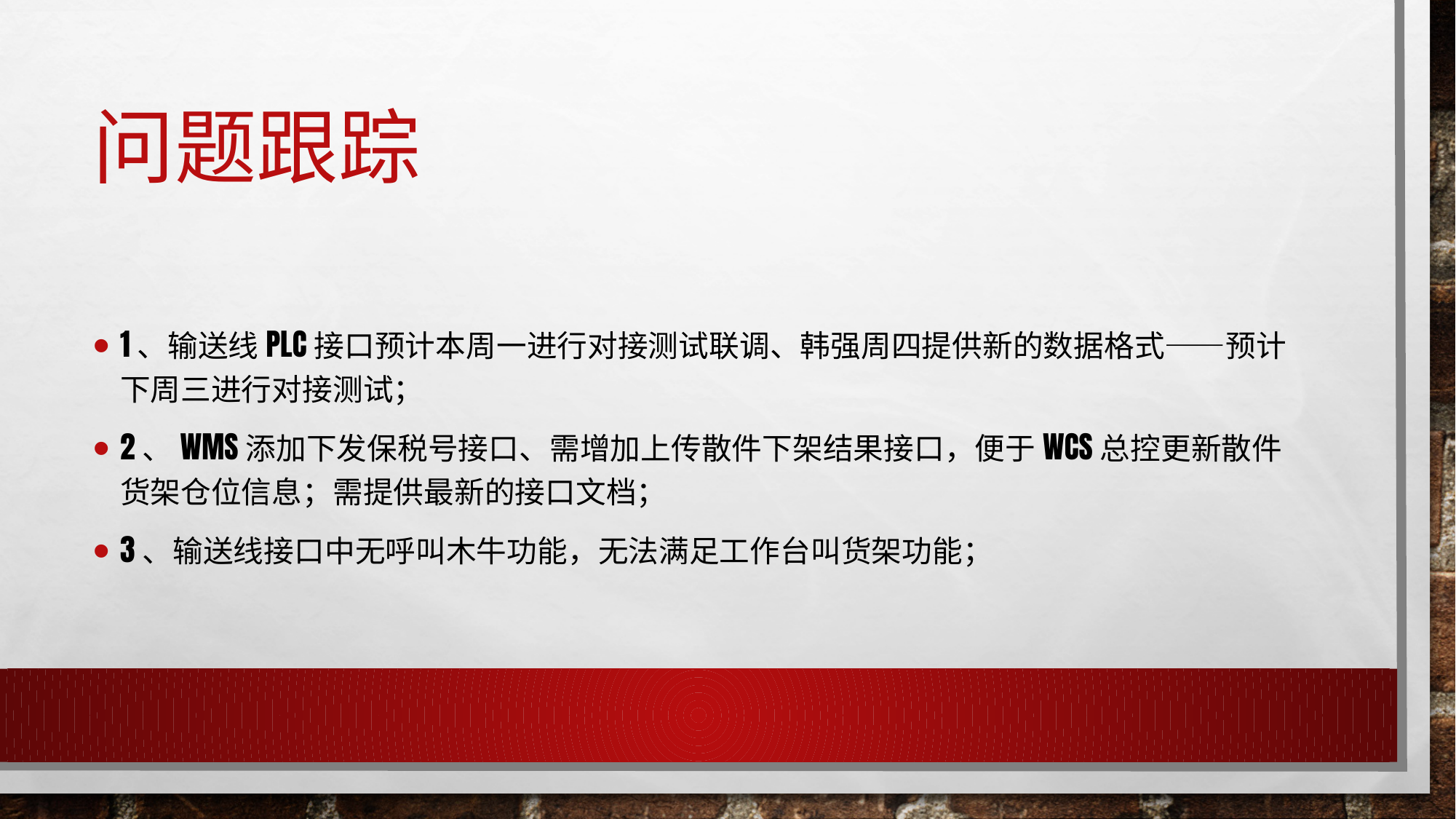

# 问题跟踪
1、输送线PLC接口预计本周一进行对接测试联调、韩强周四提供新的数据格式——预计下周三进行对接测试；
2、WMS添加下发保税号接口、需增加上传散件下架结果接口，便于WCS总控更新散件货架仓位信息；需提供最新的接口文档；
3、输送线接口中无呼叫木牛功能，无法满足工作台叫货架功能；